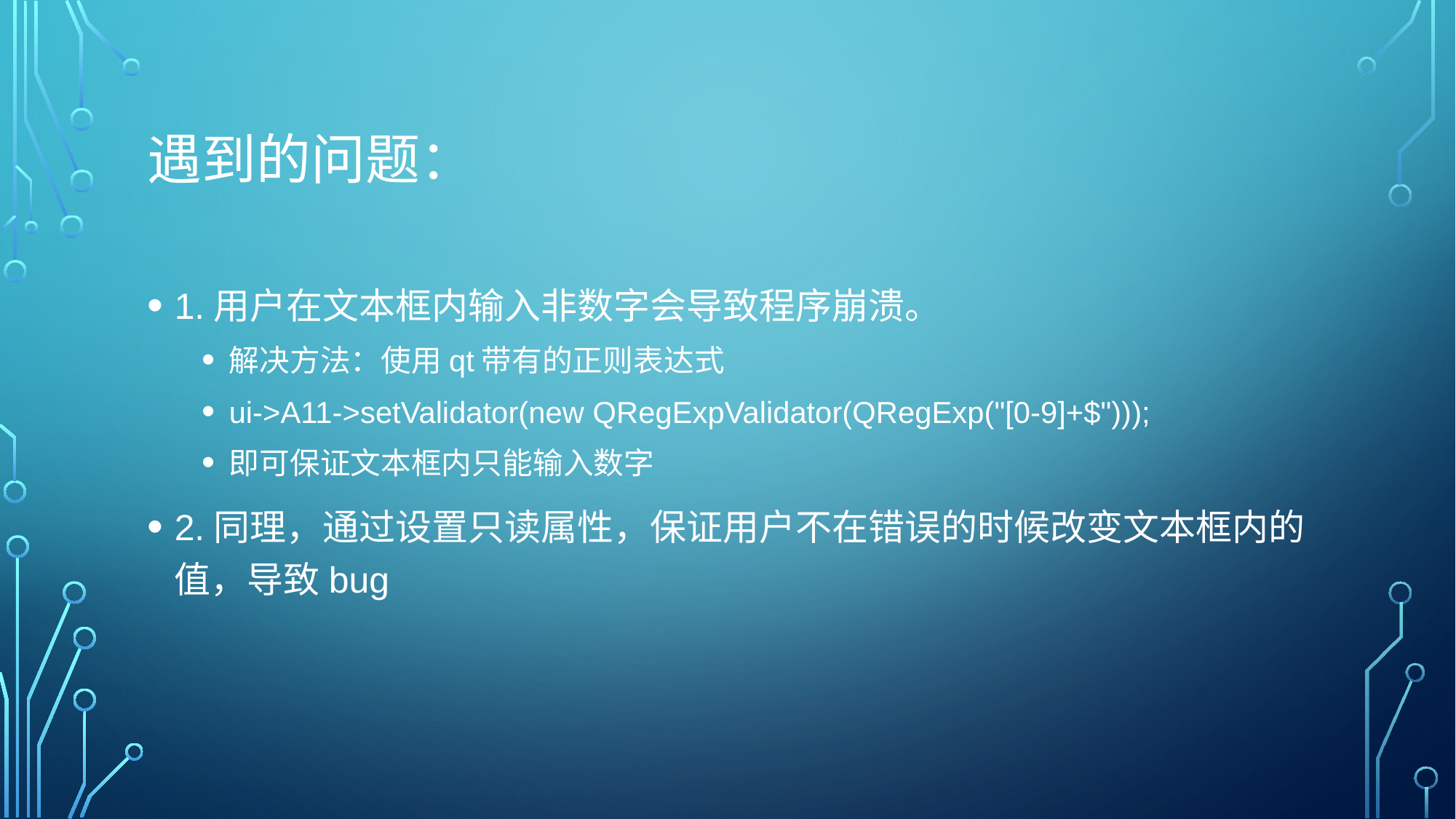

# 遇到的问题：
1.用户在文本框内输入非数字会导致程序崩溃。
解决方法：使用qt带有的正则表达式
ui->A11->setValidator(new QRegExpValidator(QRegExp("[0-9]+$")));
即可保证文本框内只能输入数字
2.同理，通过设置只读属性，保证用户不在错误的时候改变文本框内的值，导致bug